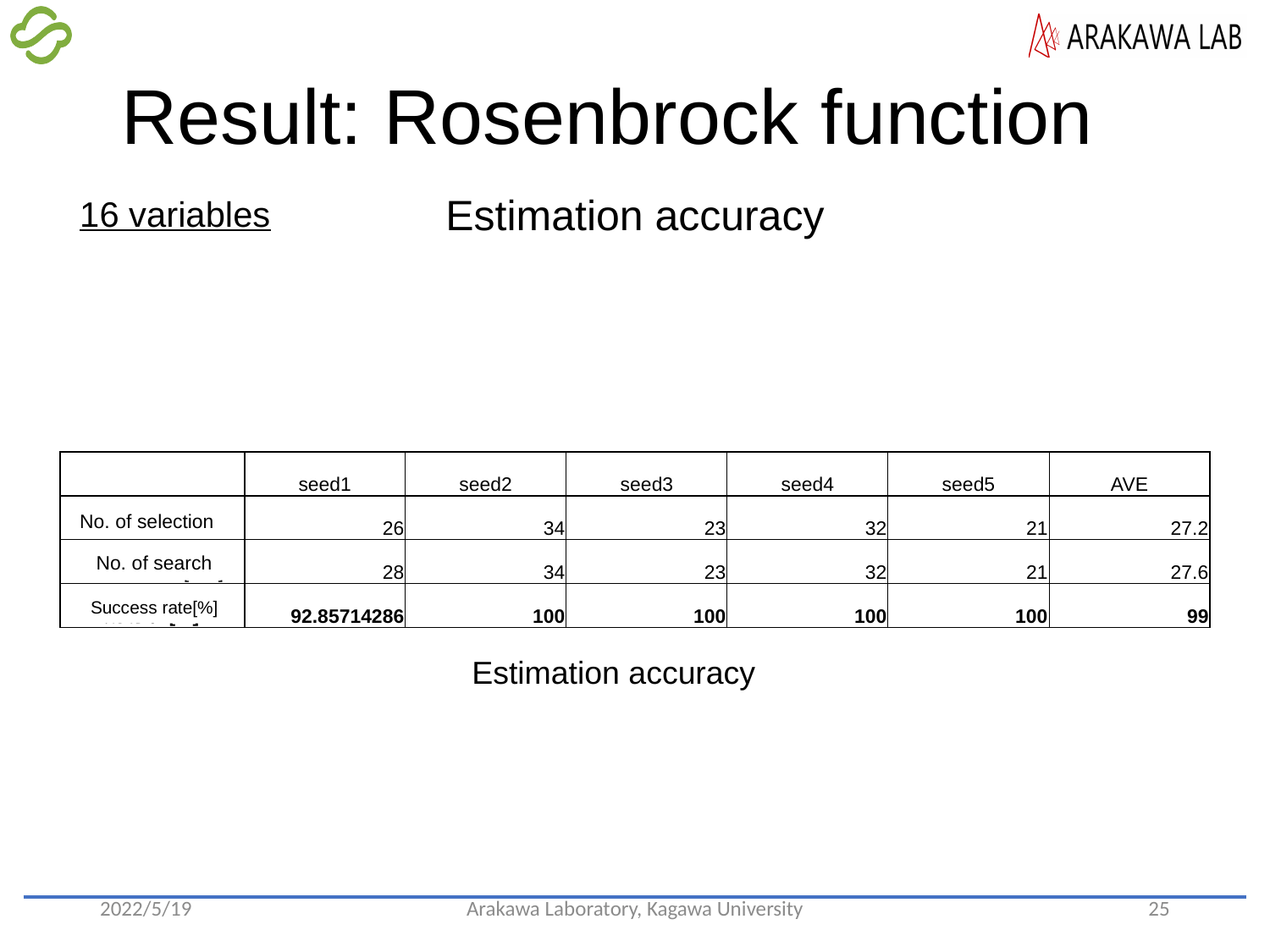

Result: Rosenbrock function
Estimation accuracy
16 variables
|  | seed1 | seed2 | seed3 | seed4 | seed5 | AVE |
| --- | --- | --- | --- | --- | --- | --- |
| 選択数[回] | 26 | 34 | 23 | 32 | 21 | 27.2 |
| 総探索回数[回] | 28 | 34 | 23 | 32 | 21 | 27.6 |
| 成功率[%] | 92.85714286 | 100 | 100 | 100 | 100 | 99 |
No. of selection

No. of search
Success rate[%]
Estimation accuracy
2022/5/19
Arakawa Laboratory, Kagawa University
25